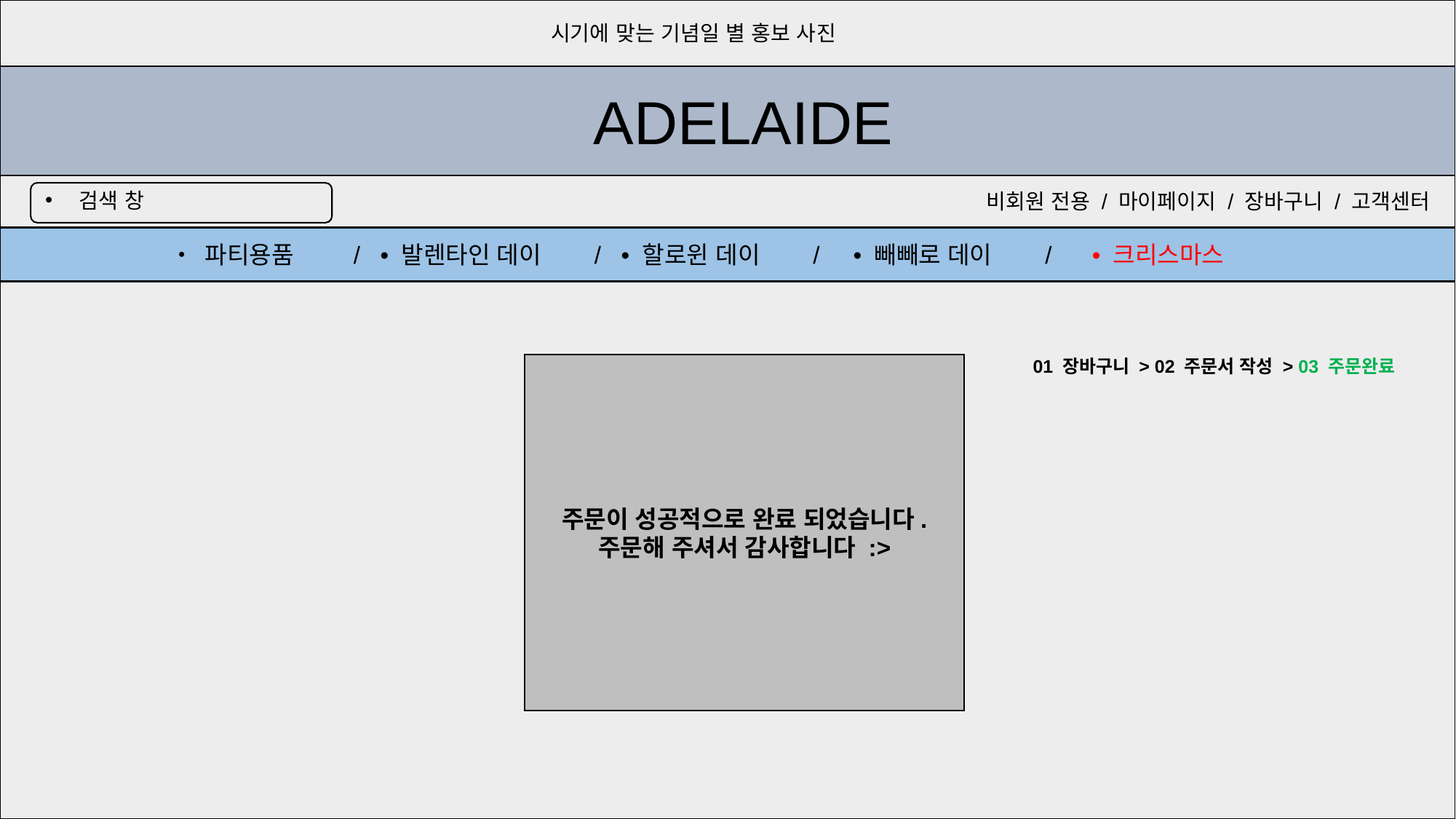

시기에 맞는 기념일 별 홍보 사진
ADELAIDE

검색 창

비회원 전용 / 마이페이지 / 장바구니 / 고객센터

• 파티용품        /   • 발렌타인 데이       /   • 할로윈 데이       /     • 빼빼로 데이       /      • 크리스마스

01 장바구니 > 02 주문서 작성 > 03 주문완료
주문이 성공적으로 완료 되었습니다. 주문해 주셔서 감사합니다 :>